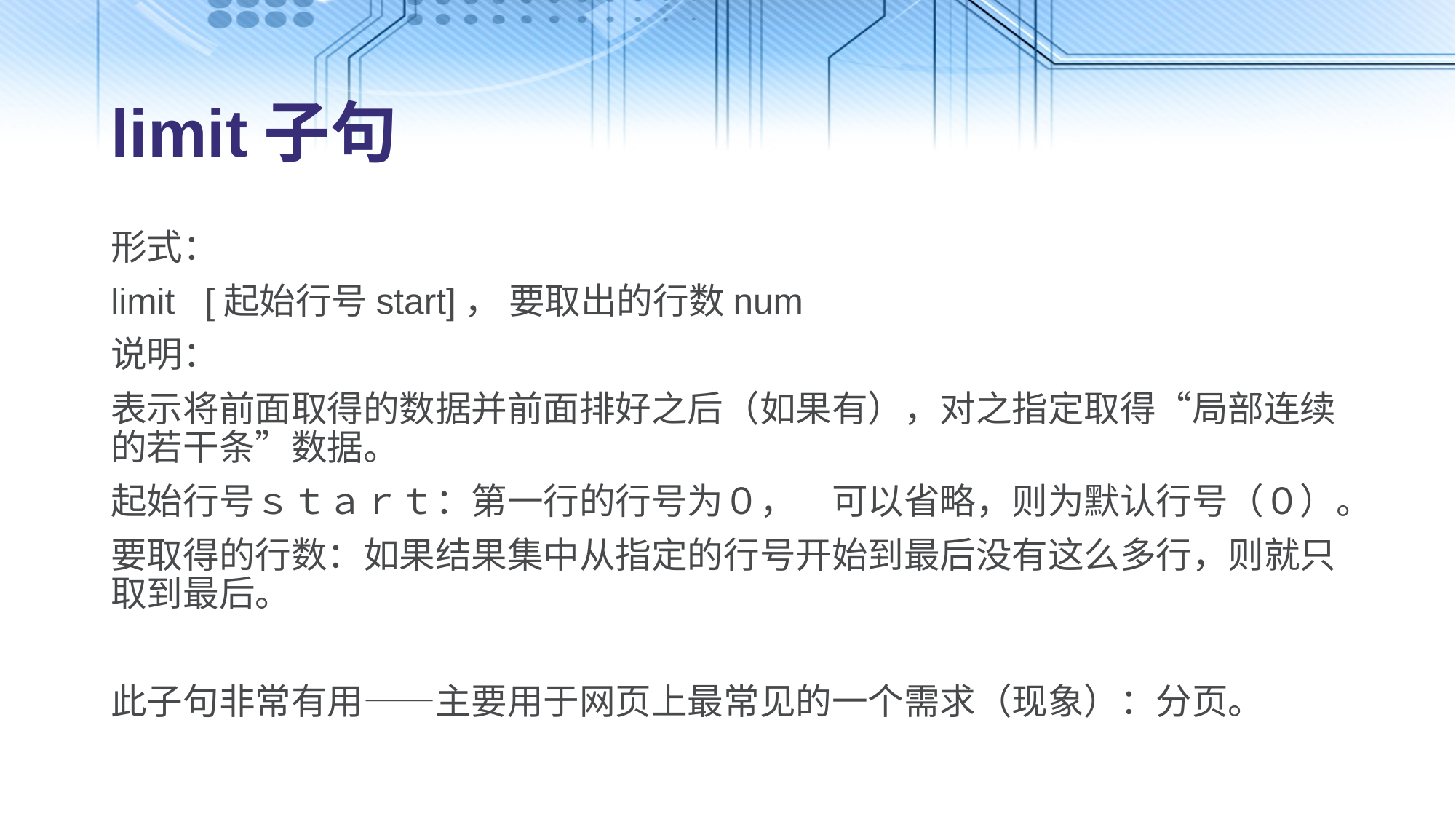

# limit子句
形式：
limit   [起始行号start]， 要取出的行数num
说明：
表示将前面取得的数据并前面排好之后（如果有），对之指定取得“局部连续的若干条”数据。
起始行号ｓｔａｒｔ：第一行的行号为０，　可以省略，则为默认行号（０）。
要取得的行数：如果结果集中从指定的行号开始到最后没有这么多行，则就只取到最后。

此子句非常有用——主要用于网页上最常见的一个需求（现象）：分页。